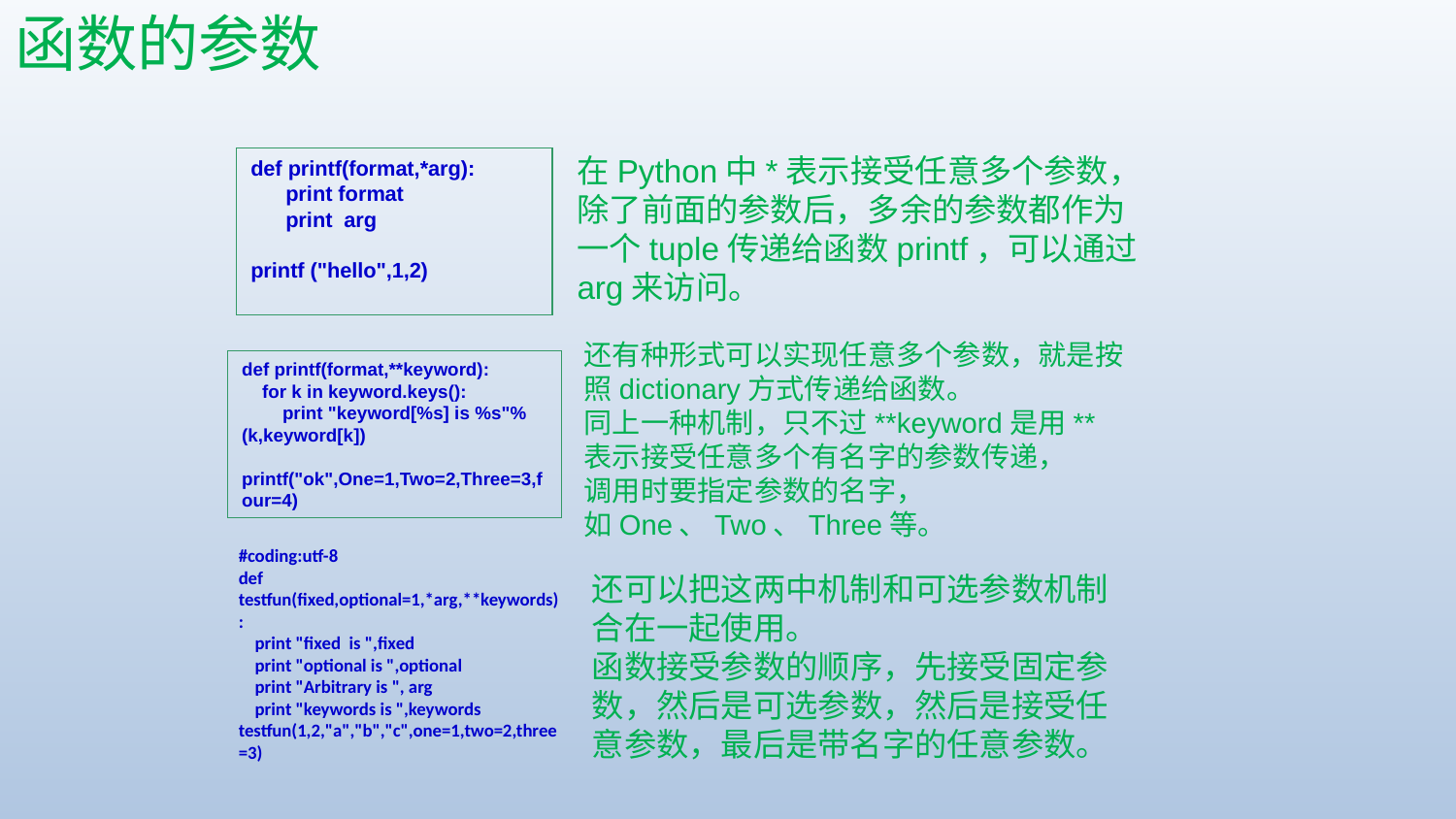

# 函数的参数

在Python中*表示接受任意多个参数，除了前面的参数后，多余的参数都作为一个tuple传递给函数printf，可以通过arg来访问。
def printf(format,*arg):
      print format
      print  arg

printf ("hello",1,2)

还有种形式可以实现任意多个参数，就是按照dictionary方式传递给函数。
同上一种机制，只不过**keyword是用**
表示接受任意多个有名字的参数传递，
调用时要指定参数的名字，
如One、Two、Three等。
def printf(format,**keyword):
    for k in keyword.keys():
        print "keyword[%s] is %s"%(k,keyword[k])

printf("ok",One=1,Two=2,Three=3,four=4)
#coding:utf-8
def testfun(fixed,optional=1,*arg,**keywords):
    print "fixed  is ",fixed
    print "optional is ",optional
    print "Arbitrary is ", arg
    print "keywords is ",keywords
testfun(1,2,"a","b","c",one=1,two=2,three=3)
还可以把这两中机制和可选参数机制合在一起使用。
函数接受参数的顺序，先接受固定参数，然后是可选参数，然后是接受任意参数，最后是带名字的任意参数。